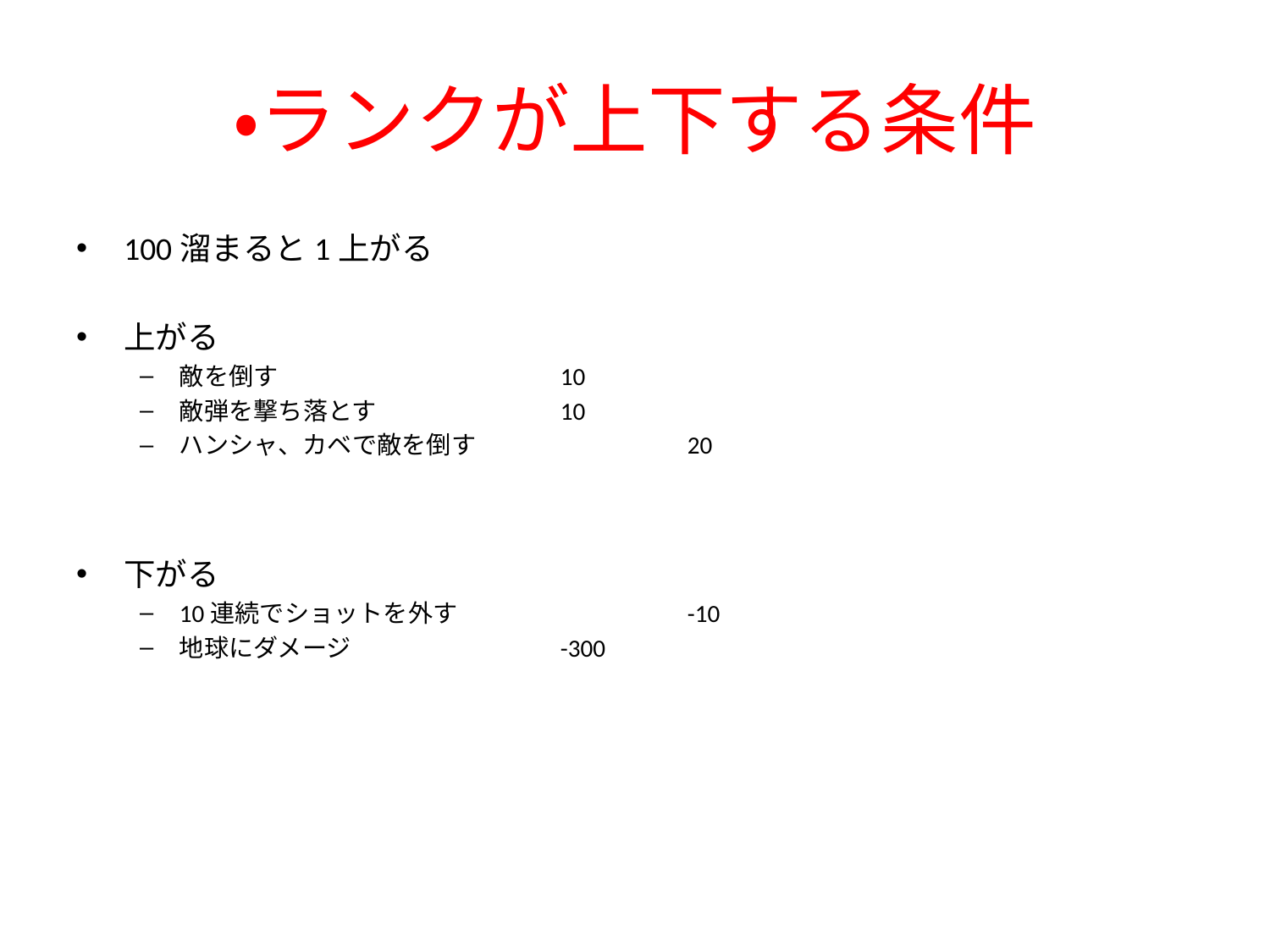

# ・ランクが上下する条件
100溜まると1上がる

上がる
敵を倒す			10
敵弾を撃ち落とす		10
ハンシャ、カベで敵を倒す		20

下がる
10連続でショットを外す		-10
地球にダメージ		-300